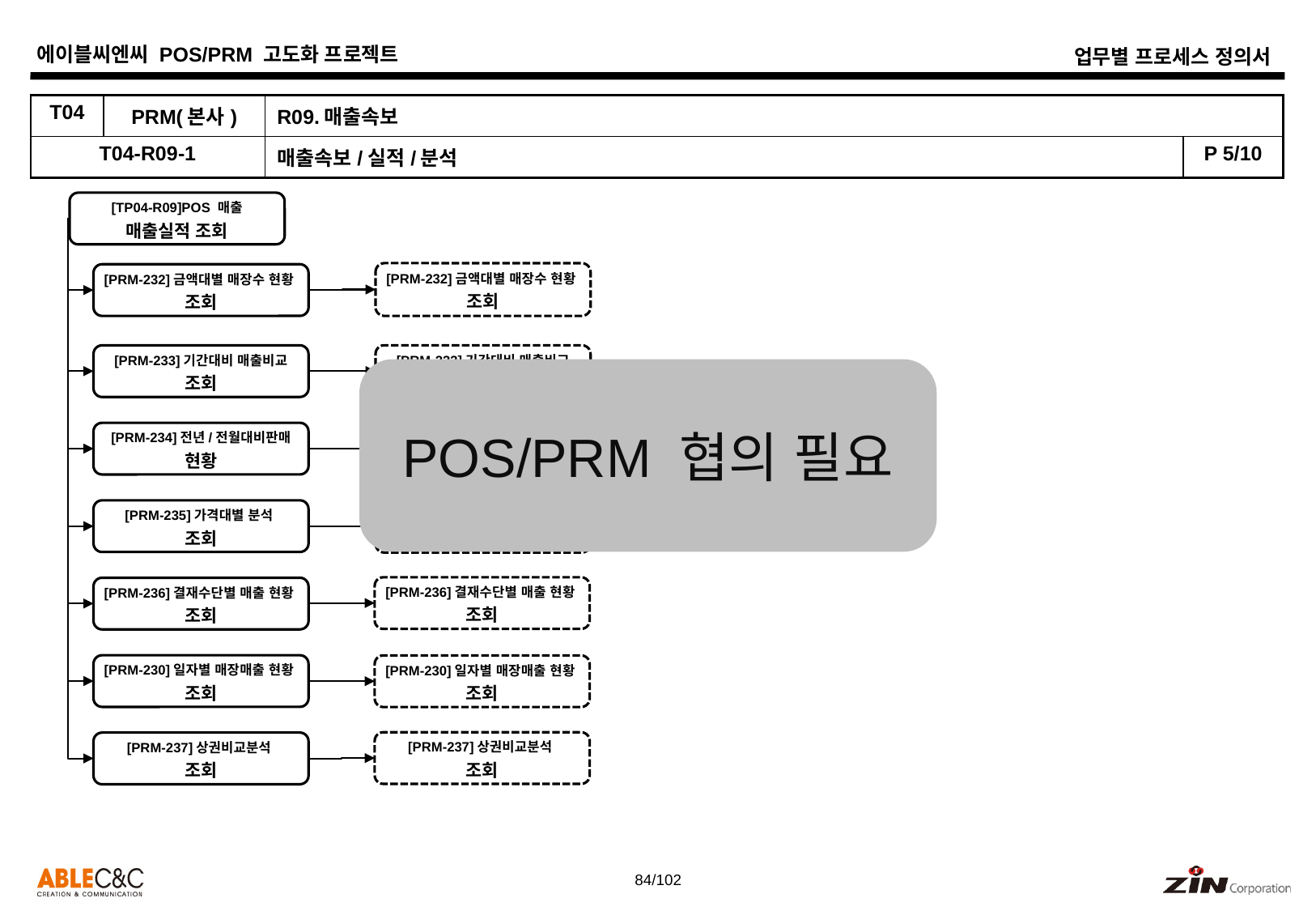

| T04 | PRM(본사) | R09.매출속보 |  |
| --- | --- | --- | --- |
| T04-R09-1 |  | 매출속보/실적/분석 | P 5/10 |
[TP04-R09]POS 매출
매출실적 조회
[PRM-232]금액대별 매장수 현황
조회
[PRM-232]금액대별 매장수 현황
조회
[PRM-233]기간대비 매출비교
조회
[PRM-233]기간대비 매출비교
조회
POS/PRM 협의 필요
[PRM-234]전년/전월대비판매
현황 조회
[PRM-234]전년/전월대비판매
현황
[PRM-235]가격대별 분석
조회
[PRM-235]가격대별 분석
조회
[PRM-236]결재수단별 매출 현황
조회
[PRM-236]결재수단별 매출 현황
조회
[PRM-230]일자별 매장매출 현황
조회
[PRM-230]일자별 매장매출 현황
조회
[PRM-237]상권비교분석
조회
[PRM-237]상권비교분석
조회